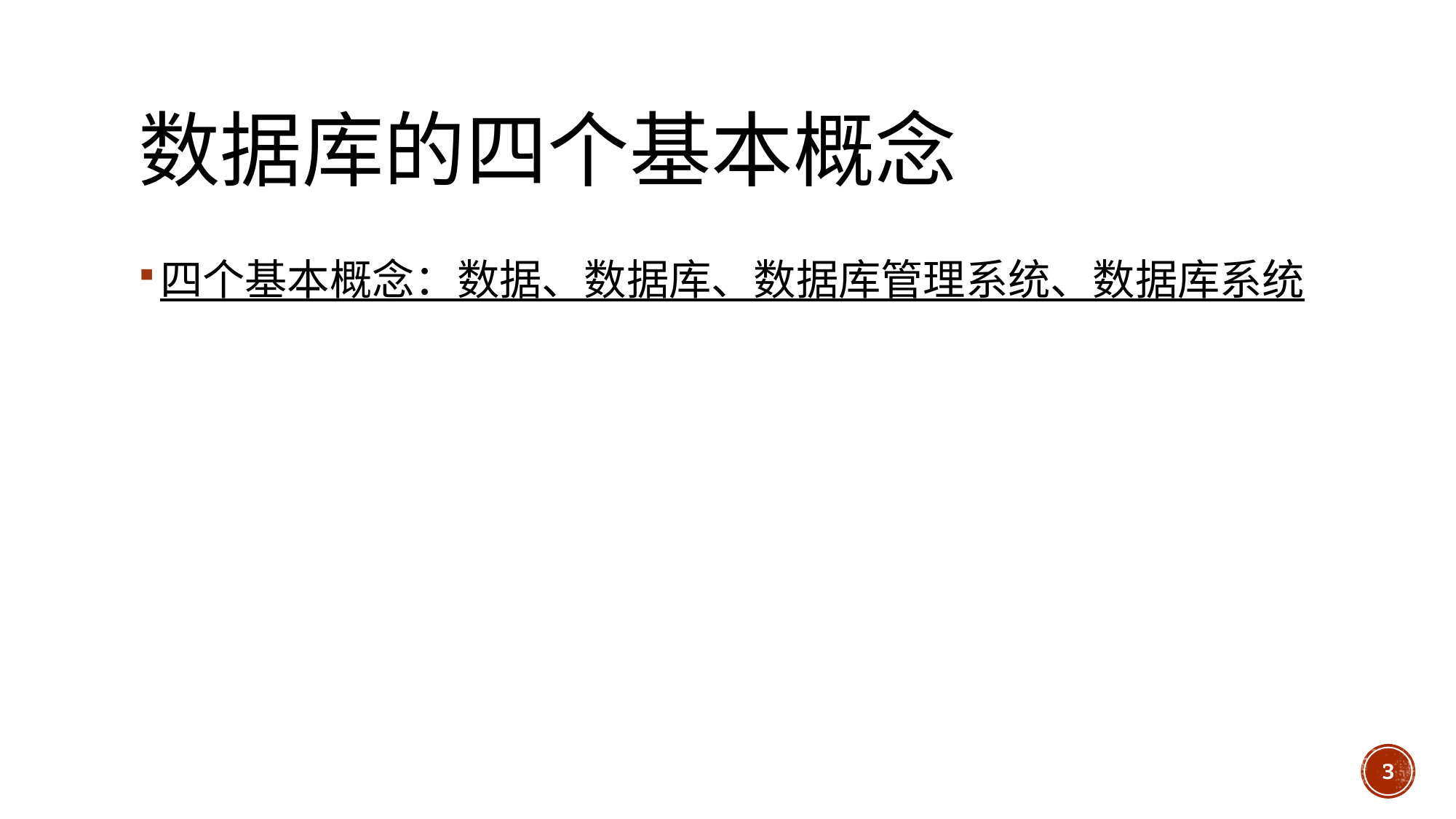

# 数据库的四个基本概念
四个基本概念：数据、数据库、数据库管理系统、数据库系统

3